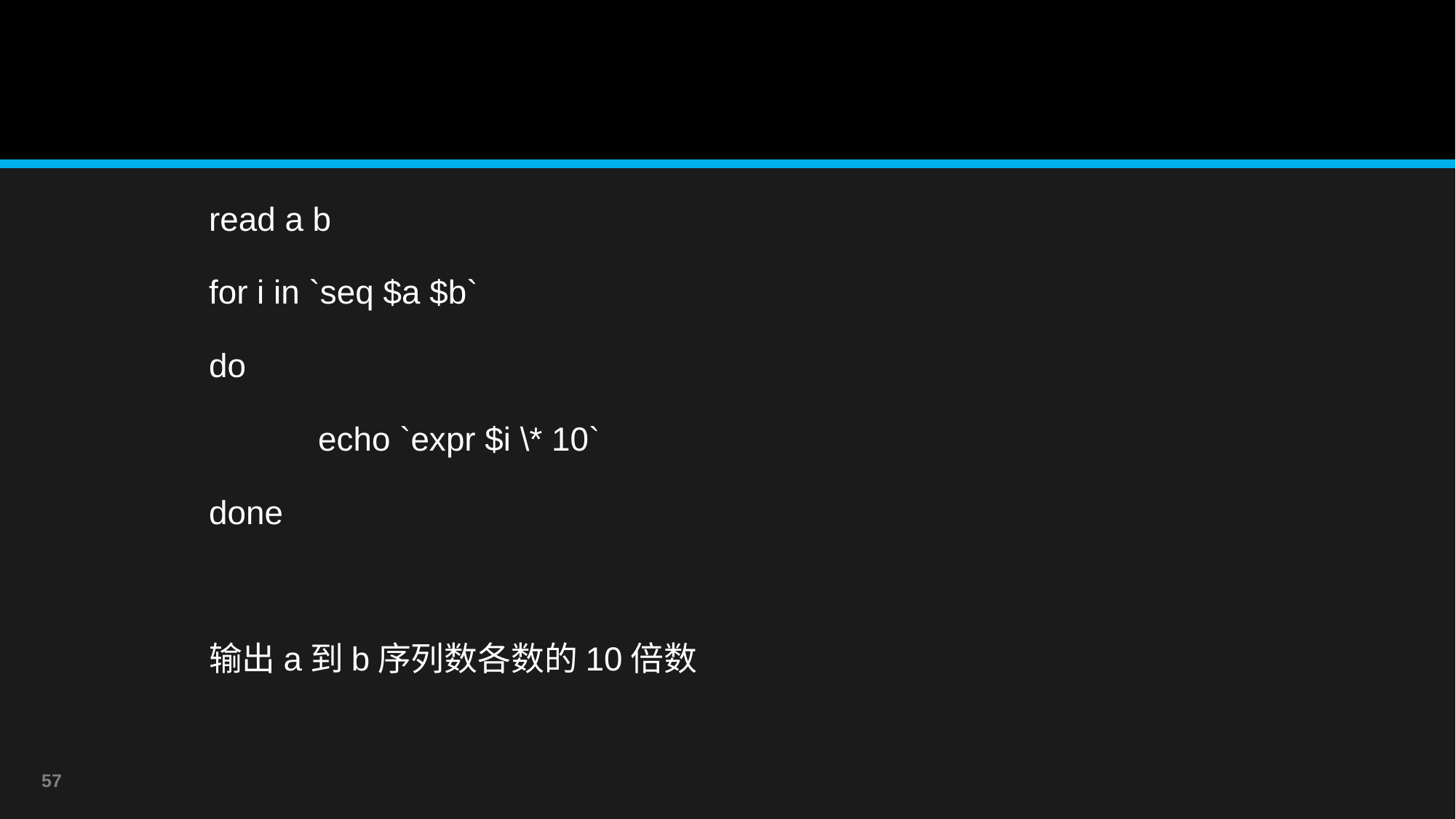

#
	read a b
	for i in `seq $a $b`
	do
		echo `expr $i \* 10`
	done

	输出a到b序列数各数的10倍数
57